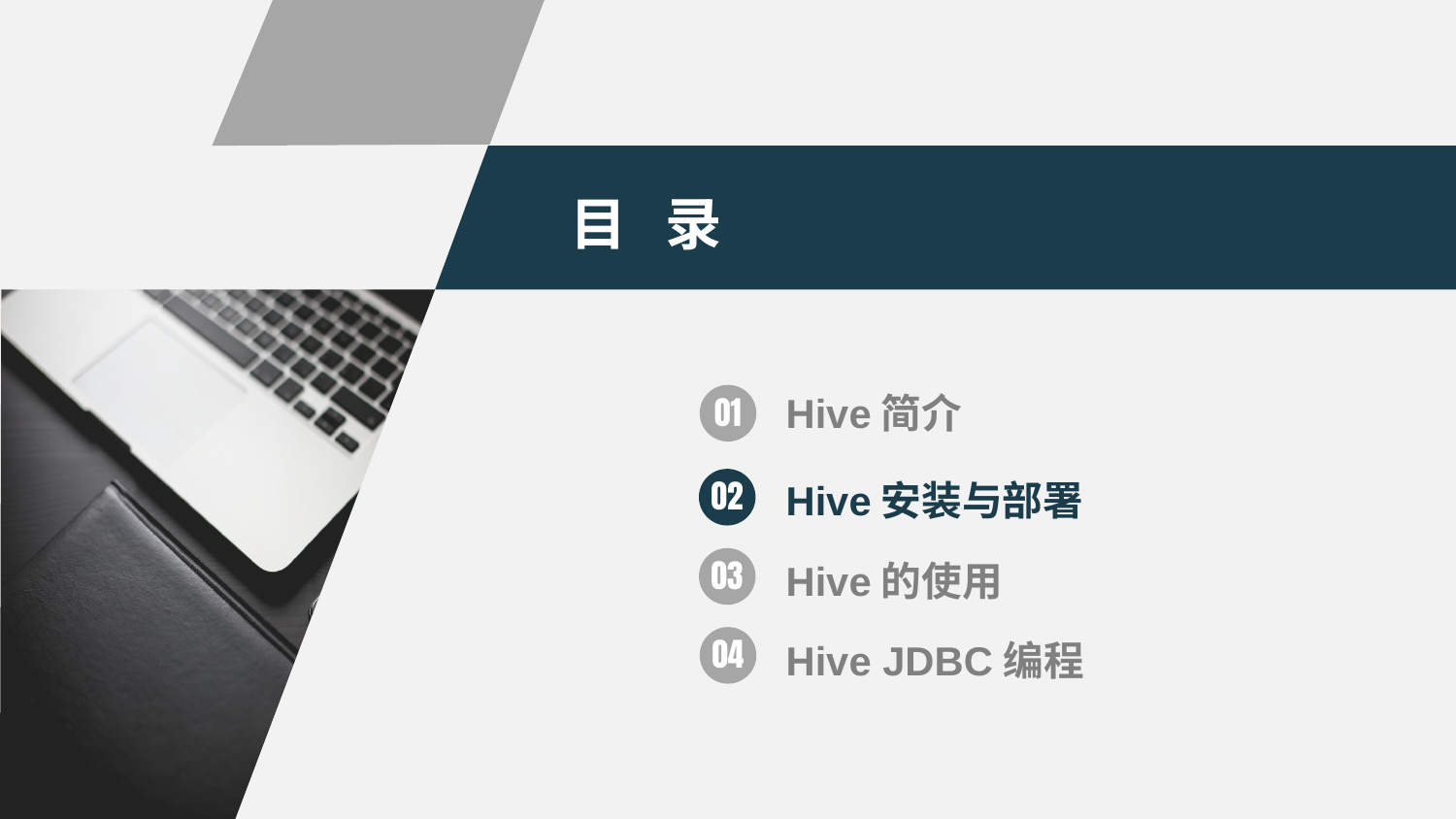

目   录

  Hive简介
01
  Hive安装与部署
02
  Hive的使用
03
  Hive JDBC编程
04